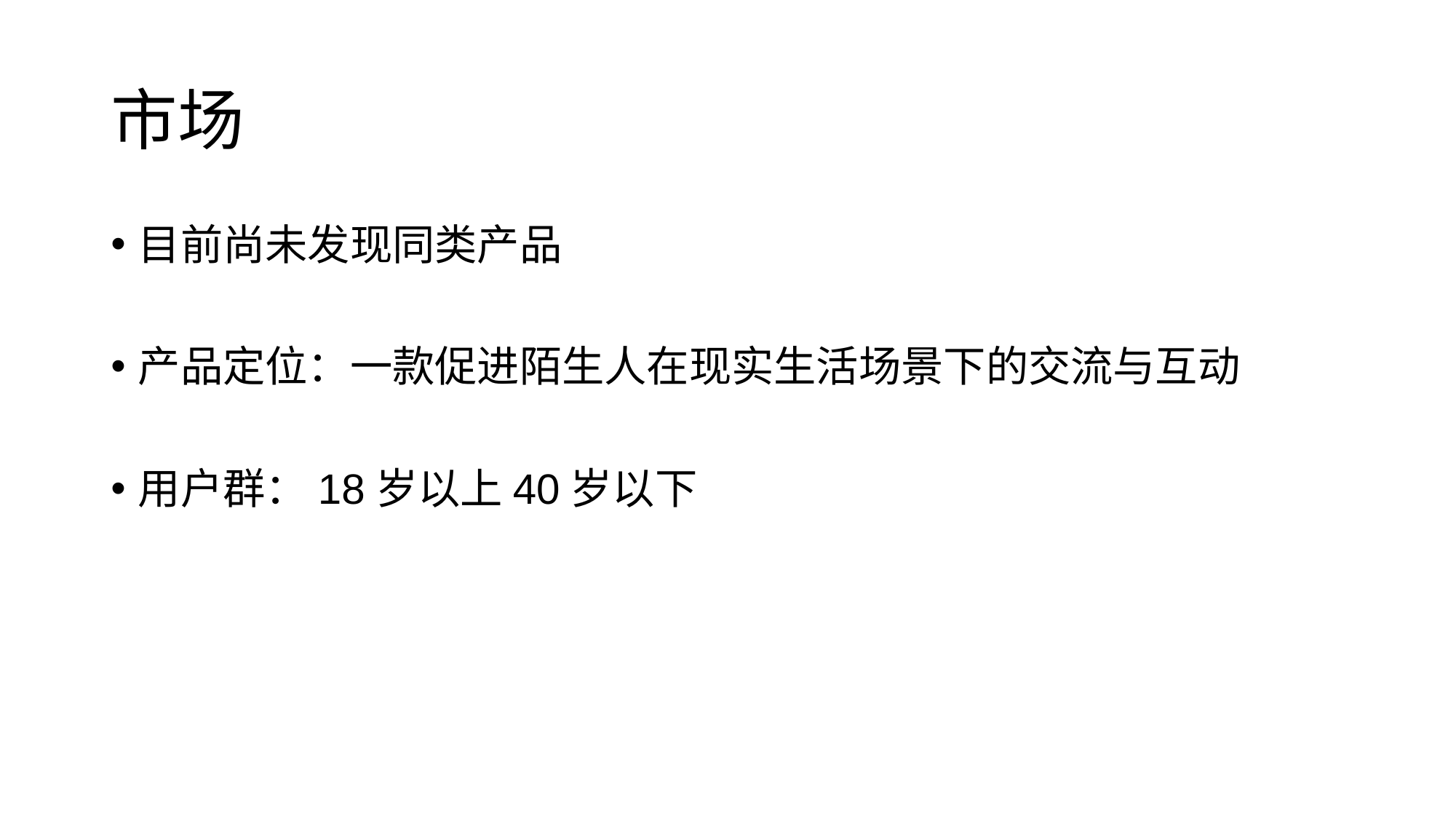

# 市场
目前尚未发现同类产品

产品定位：一款促进陌生人在现实生活场景下的交流与互动

用户群：18岁以上40岁以下